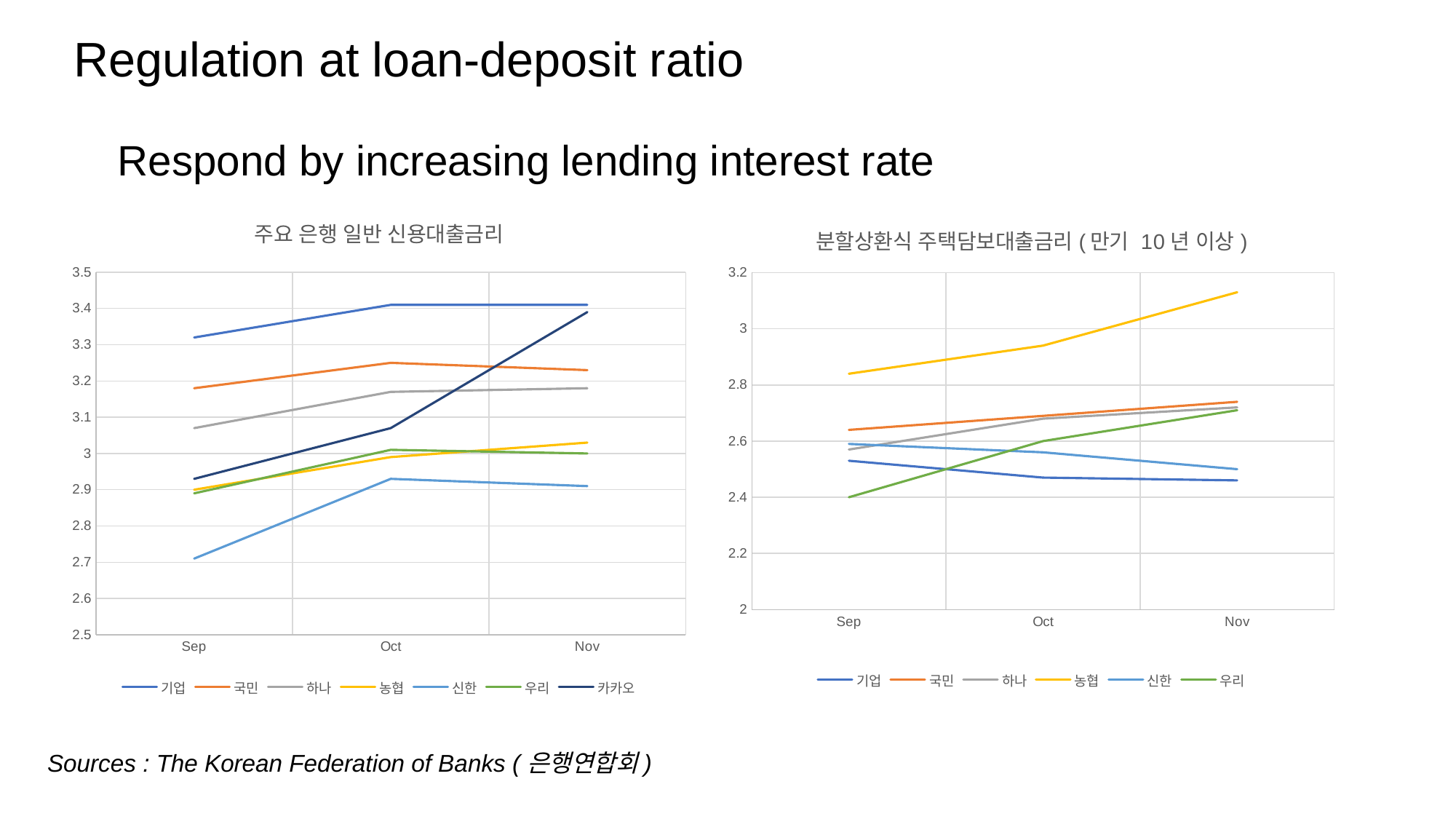

Regulation at loan-deposit ratio
Respond by increasing lending interest rate

### Chart: 주요 은행 일반 신용대출금리

| Category | 기업 | 국민 | 하나 | 농협 | 신한 | 우리 | 카카오 |
|---|---|---|---|---|---|---|---|
| Sep | 3.32 | 3.18 | 3.07 | 2.9 | 2.71 | 2.89 | 2.93 |
| Oct | 3.41 | 3.25 | 3.17 | 2.99 | 2.93 | 3.01 | 3.07 |
| Nov | 3.41 | 3.23 | 3.18 | 3.03 | 2.91 | 3.0 | 3.39 |

### Chart: 분할상환식 주택담보대출금리(만기 10년 이상)

| Category | 기업 | 국민 | 하나 | 농협 | 신한 | 우리 |
|---|---|---|---|---|---|---|
| Sep | 2.53 | 2.64 | 2.57 | 2.84 | 2.59 | 2.4 |
| Oct | 2.47 | 2.69 | 2.68 | 2.94 | 2.56 | 2.6 |
| Nov | 2.46 | 2.74 | 2.72 | 3.13 | 2.5 | 2.71 |
Sources : The Korean Federation of Banks (은행연합회)